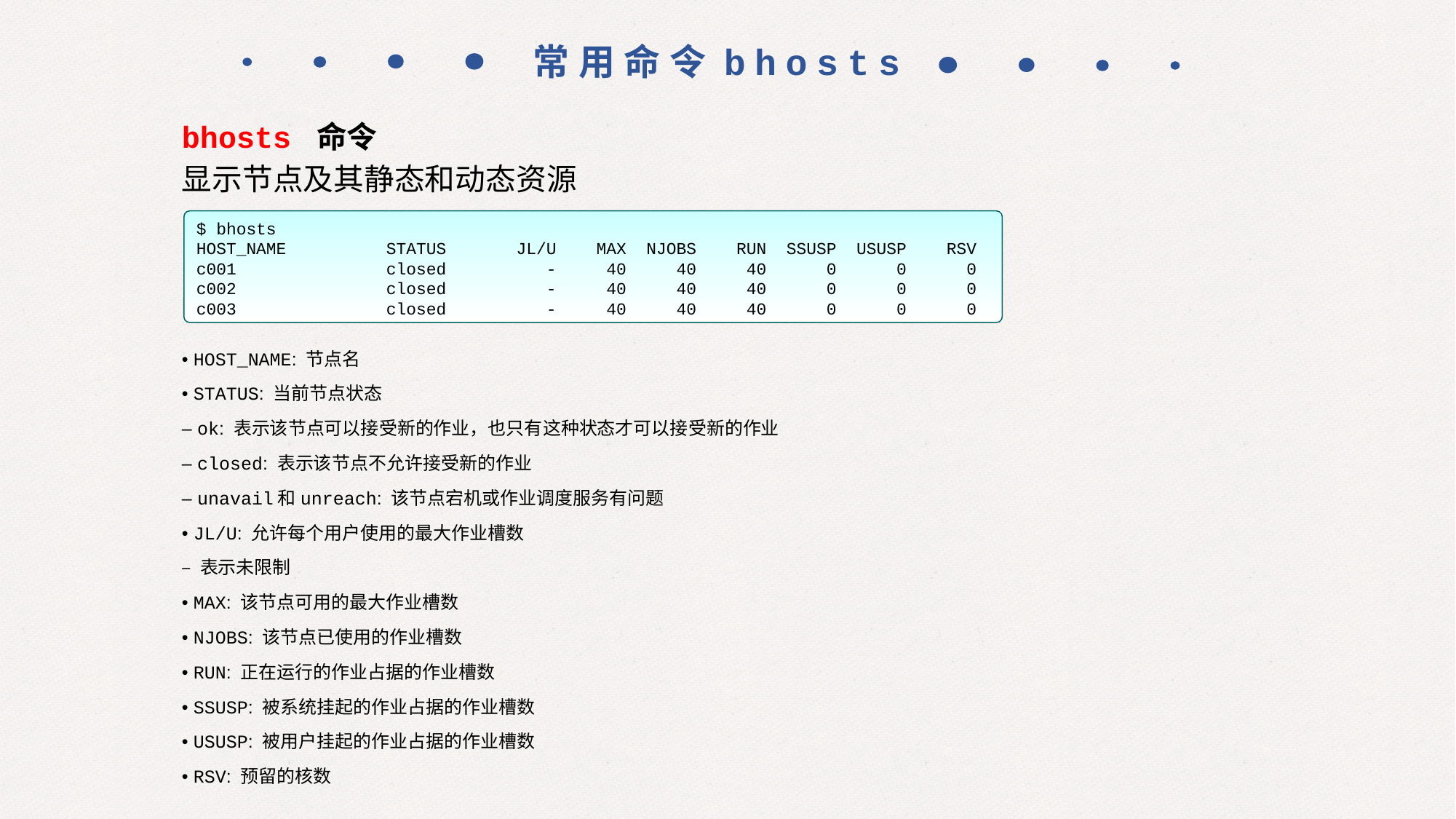

常用命令bhosts

bhosts 命令
显示节点及其静态和动态资源

• HOST_NAME: 节点名
• STATUS: 当前节点状态
– ok: 表示该节点可以接受新的作业，也只有这种状态才可以接受新的作业
– closed: 表示该节点不允许接受新的作业
– unavail和unreach: 该节点宕机或作业调度服务有问题
• JL/U: 允许每个用户使用的最大作业槽数
– 表示未限制
• MAX: 该节点可用的最大作业槽数
• NJOBS: 该节点已使用的作业槽数
• RUN: 正在运行的作业占据的作业槽数
• SSUSP: 被系统挂起的作业占据的作业槽数
• USUSP: 被用户挂起的作业占据的作业槽数
• RSV: 预留的核数

$ bhosts
HOST_NAME          STATUS       JL/U    MAX  NJOBS    RUN  SSUSP  USUSP    RSV
c001               closed          -     40     40     40      0      0      0
c002               closed          -     40     40     40      0      0      0
c003               closed          -     40     40     40      0      0      0